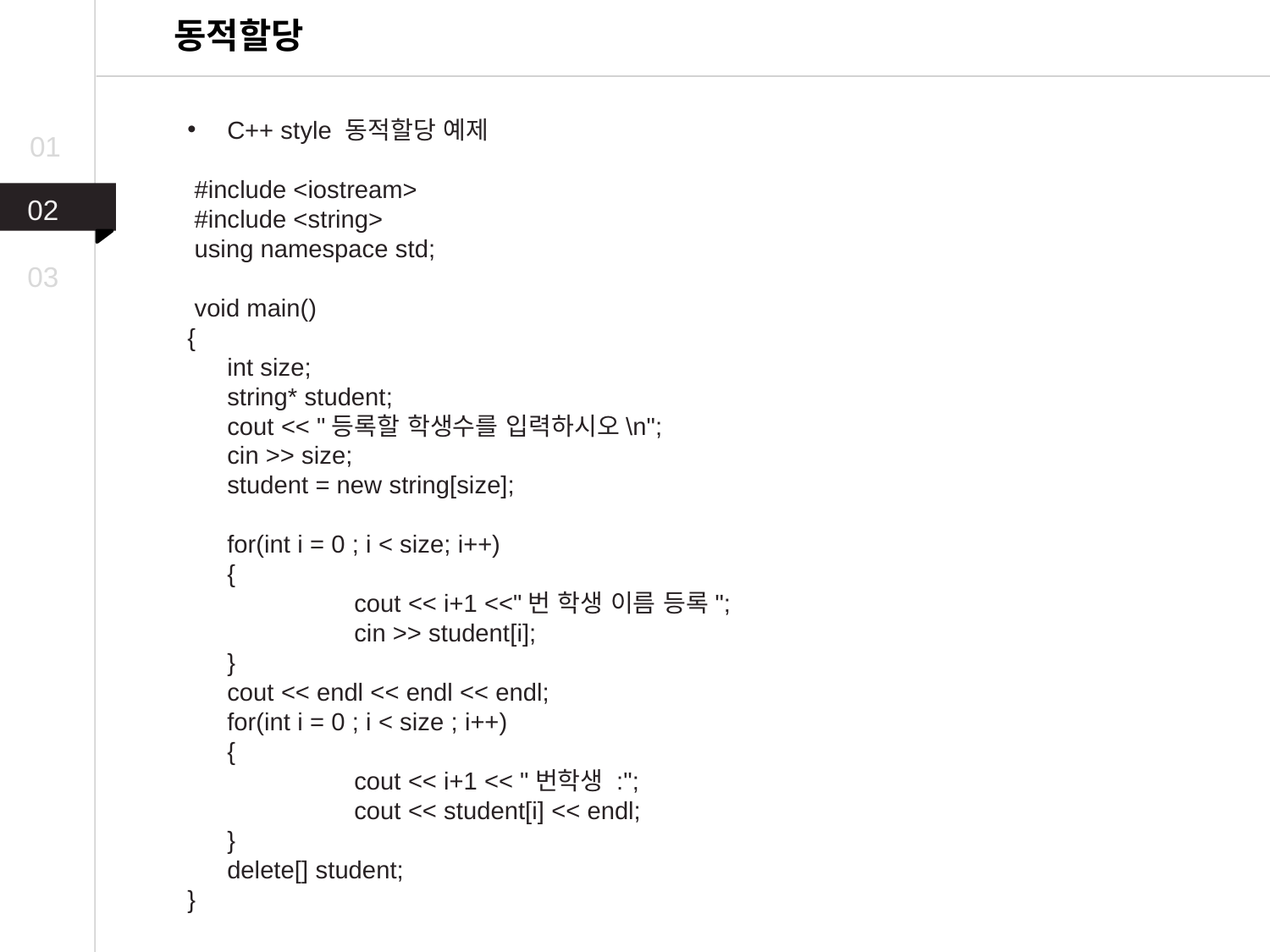

동적할당
C++ style 동적할당 예제

 #include <iostream>
 #include <string>
 using namespace std;

 void main()
{
	int size;
	string* student;
	cout << "등록할 학생수를 입력하시오\n";
	cin >> size;
	student = new string[size];

	for(int i = 0 ; i < size; i++)
	{
		cout << i+1 <<"번 학생 이름 등록";
		cin >> student[i];
	}
	cout << endl << endl << endl;
	for(int i = 0 ; i < size ; i++)
	{
		cout << i+1 << "번학생 :";
		cout << student[i] << endl;
	}
	delete[] student;
}

01

02

03